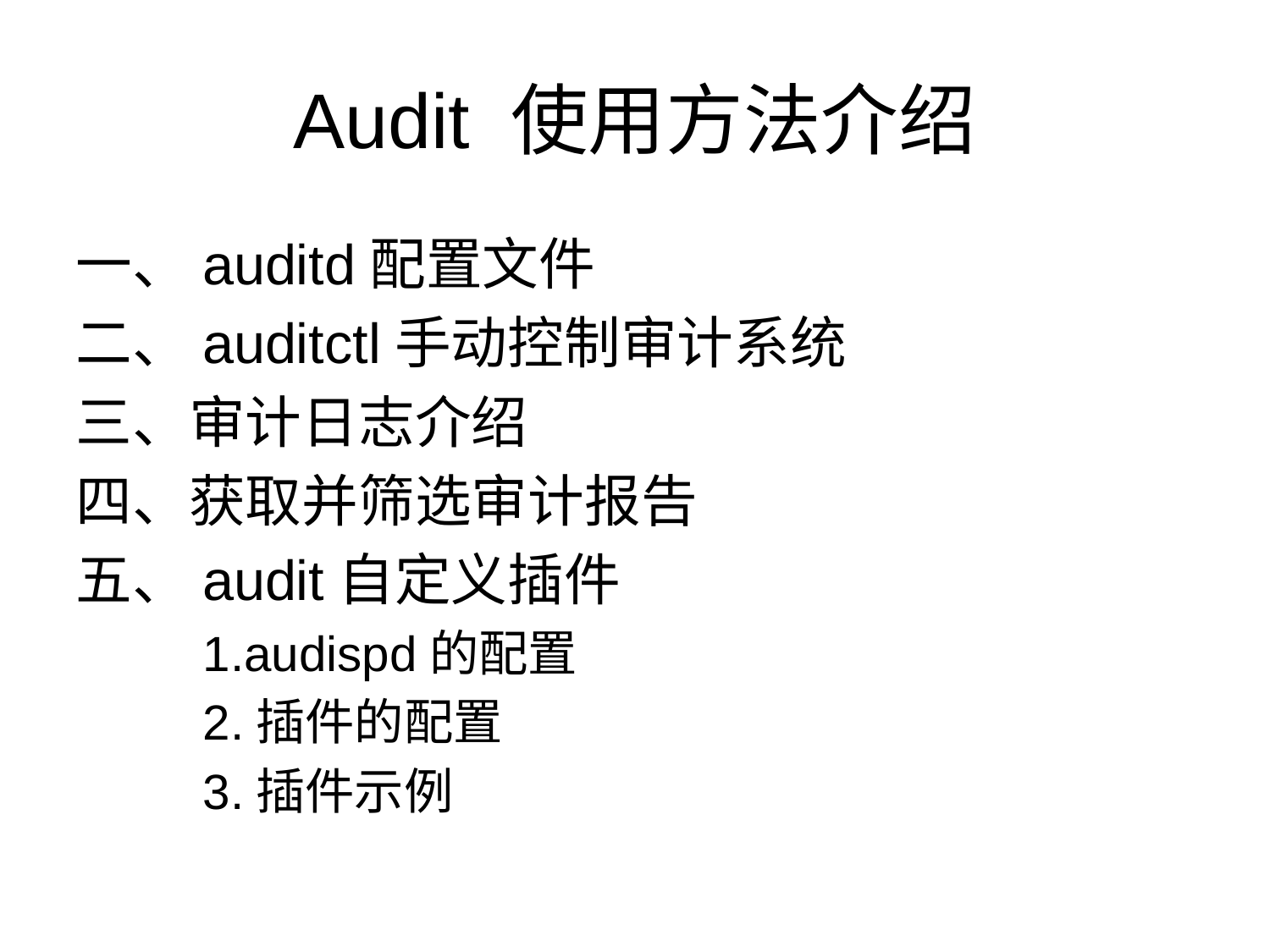

# Audit 使用方法介绍
一、auditd配置文件
二、auditctl手动控制审计系统
三、审计日志介绍
四、获取并筛选审计报告
五、audit自定义插件
1.audispd的配置
2.插件的配置
3.插件示例